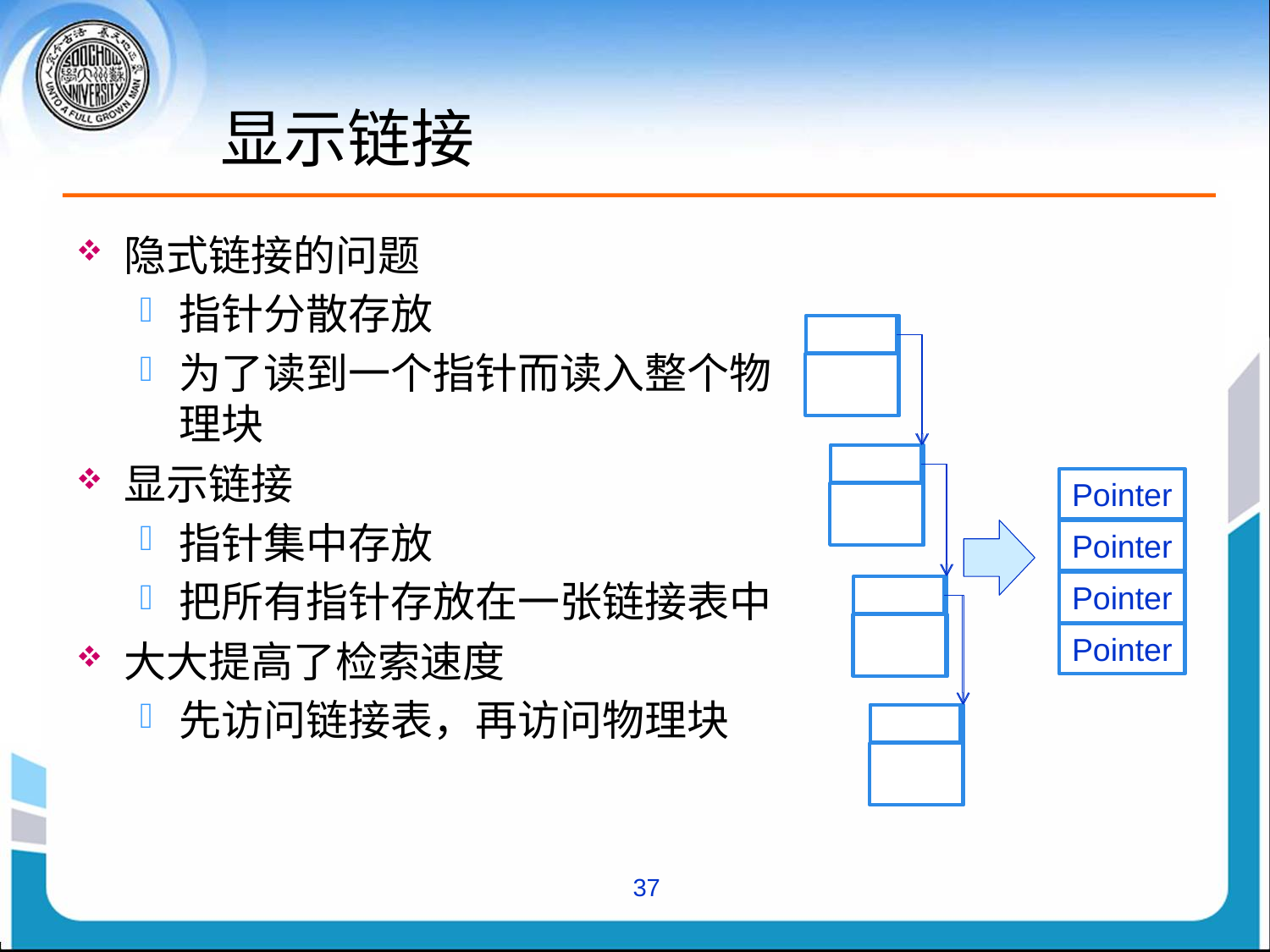

# 显示链接
隐式链接的问题
指针分散存放
为了读到一个指针而读入整个物理块
显示链接
指针集中存放
把所有指针存放在一张链接表中
大大提高了检索速度
先访问链接表，再访问物理块

Pointer

Pointer

Pointer

Pointer
Pointer
Pointer

Pointer
Pointer

37